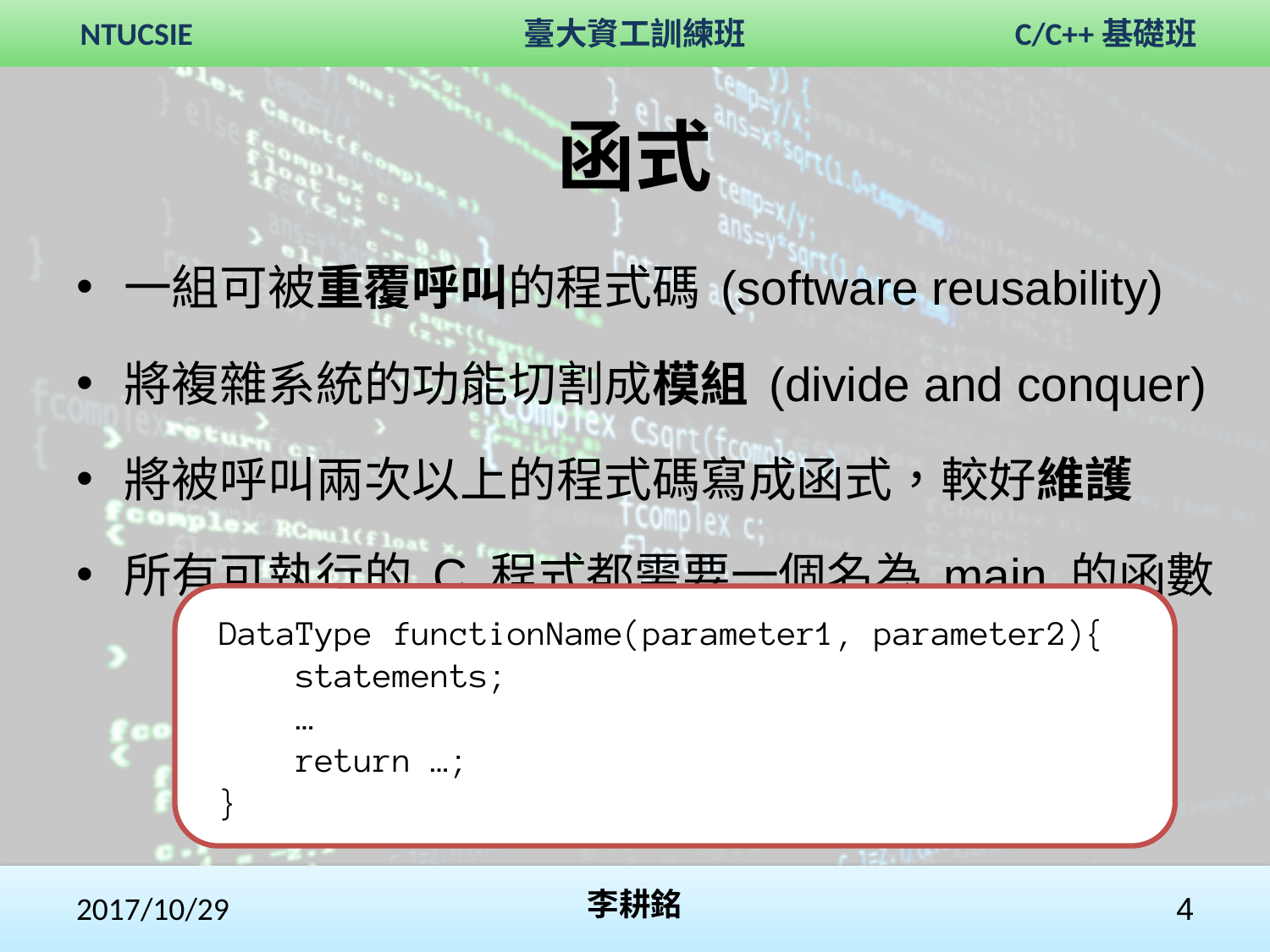

# 函式
一組可被重覆呼叫的程式碼 (software reusability)
將複雜系統的功能切割成模組 (divide and conquer)
將被呼叫兩次以上的程式碼寫成函式，較好維護
所有可執行的 C 程式都需要一個名為 main 的函數

 DataType functionName(parameter1, parameter2){
     statements;
     …
     return …;
 }
2017/10/29
李耕銘
4